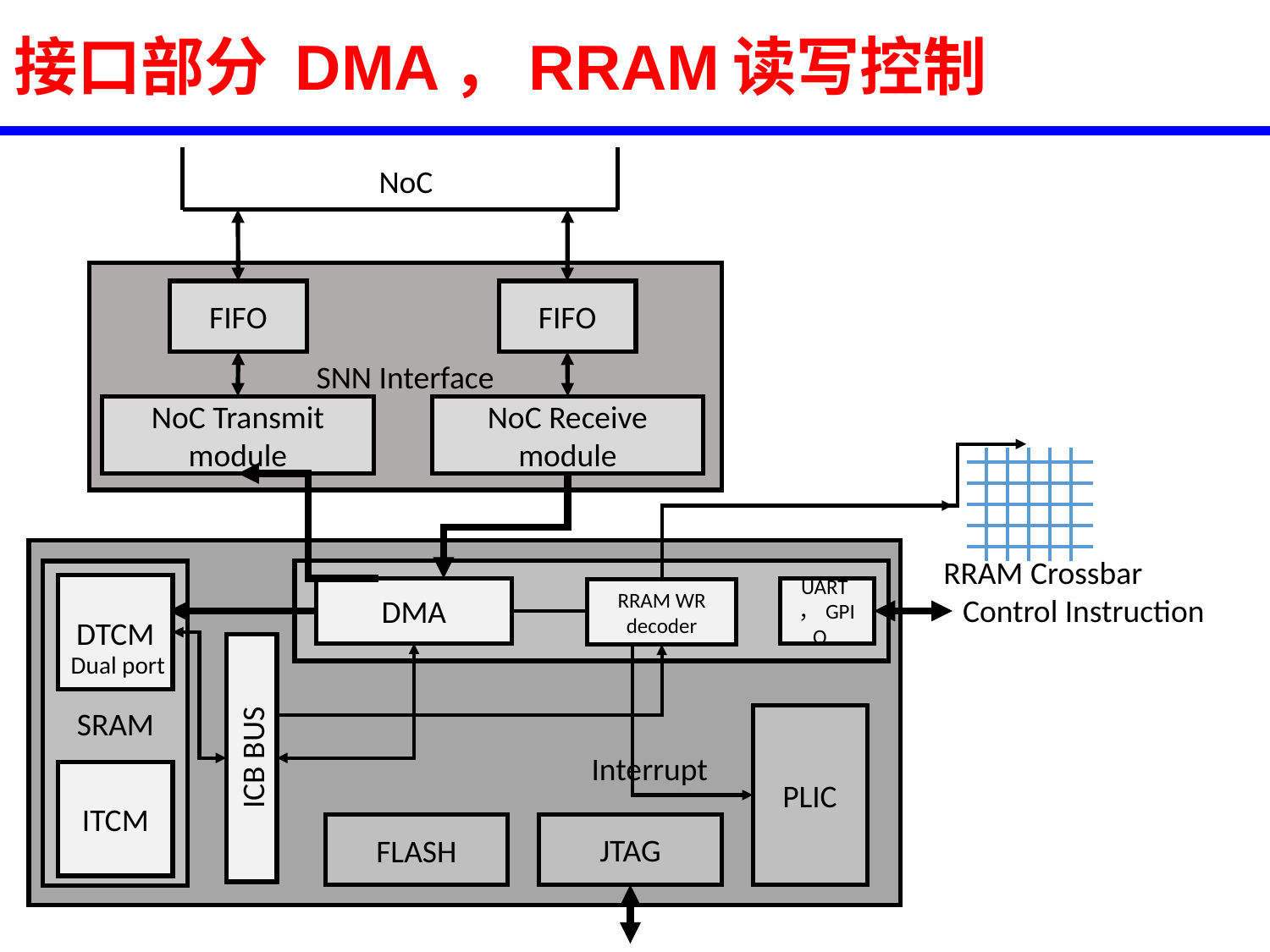

接口部分 DMA，RRAM读写控制
NoC
SNN Interface
FIFO
FIFO
NoC Receive module
NoC Transmit module
DMA

RRAM Crossbar

SRAM
DTCM
UART，GPIO…
RRAM WR decoder
Control Instruction
Dual port
PLIC
ICB BUS
Interrupt
ITCM
JTAG
FLASH